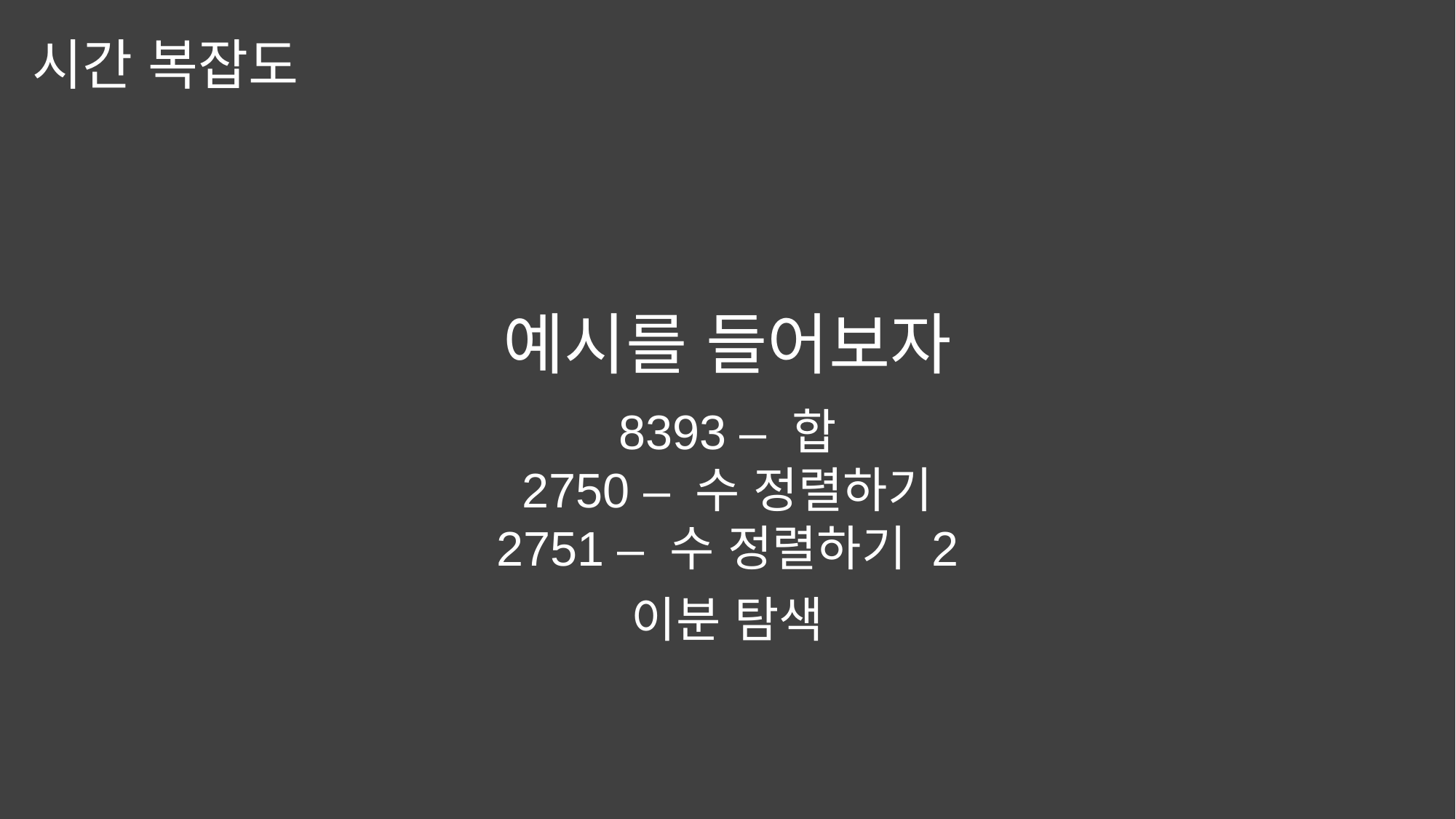

시간 복잡도
예시를 들어보자
8393 – 합
2750 – 수 정렬하기
2751 – 수 정렬하기 2
이분 탐색